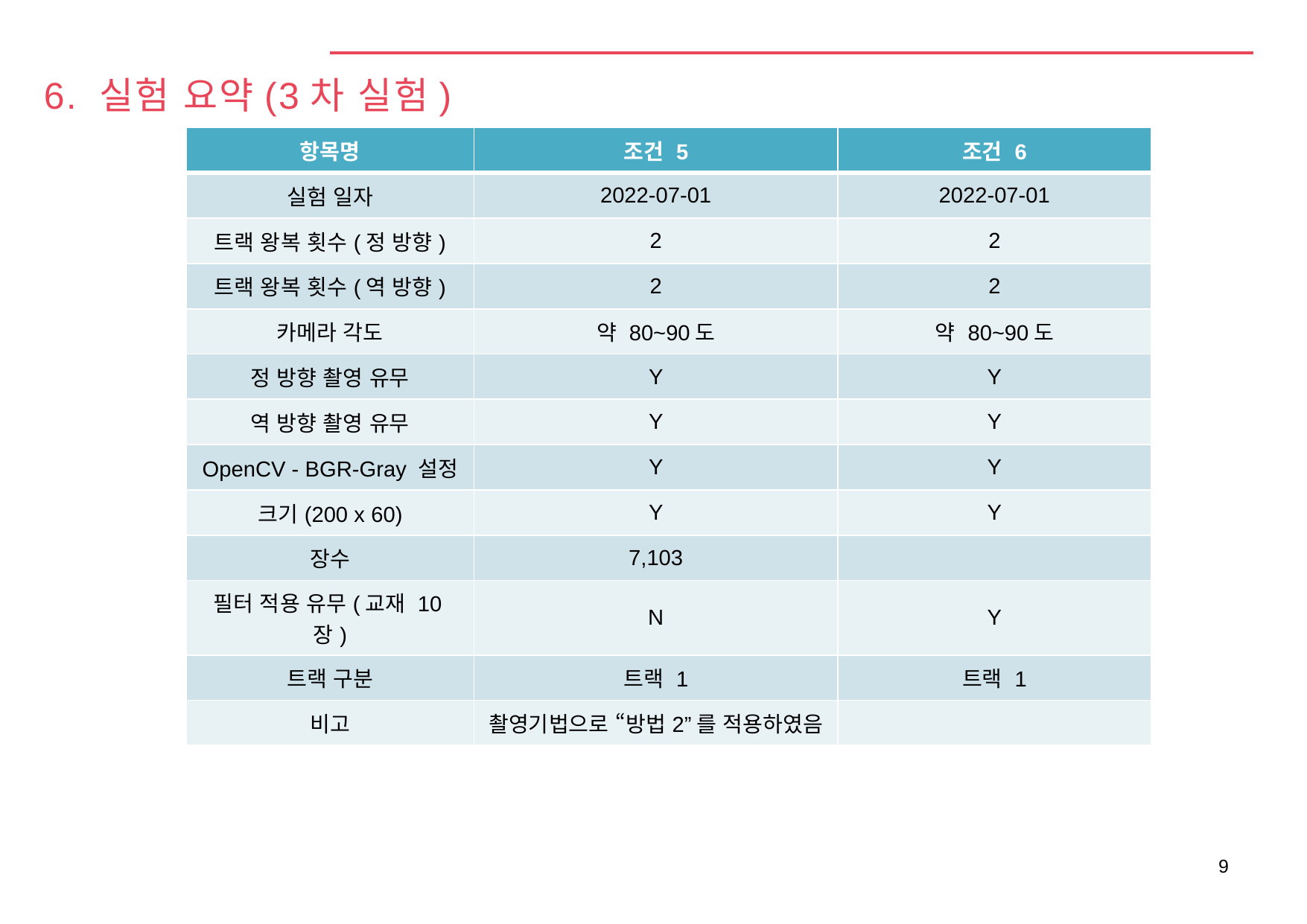

# 6. 실험 요약(3차 실험)
| 항목명 | 조건 5 | 조건 6 |
| --- | --- | --- |
| 실험 일자 | 2022-07-01 | 2022-07-01 |
| 트랙 왕복 횟수(정 방향) | 2 | 2 |
| 트랙 왕복 횟수(역 방향) | 2 | 2 |
| 카메라 각도 | 약 80~90도 | 약 80~90도 |
| 정 방향 촬영 유무 | Y | Y |
| 역 방향 촬영 유무 | Y | Y |
| OpenCV - BGR-Gray 설정 | Y | Y |
| 크기(200 x 60) | Y | Y |
| 장수 | 7,103 |  |
| 필터 적용 유무(교재 10장) | N | Y |
| 트랙 구분 | 트랙 1 | 트랙 1 |
| 비고 | 촬영기법으로 “방법2”를 적용하였음 |  |
9